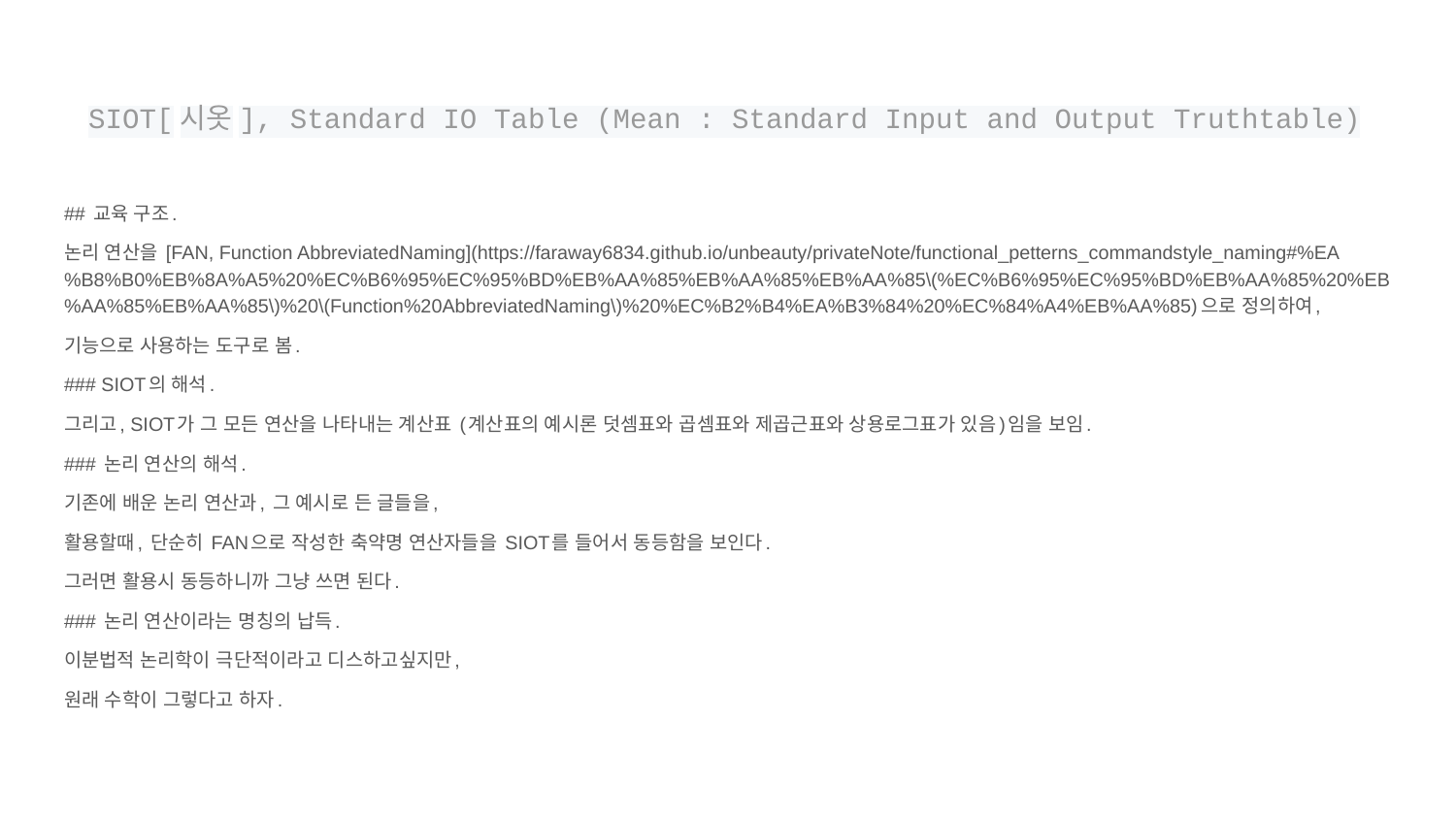

# SIOT[시옷], Standard IO Table (Mean : Standard Input and Output Truthtable)
## 교육 구조.
논리 연산을 [FAN, Function AbbreviatedNaming](https://faraway6834.github.io/unbeauty/privateNote/functional_petterns_commandstyle_naming#%EA%B8%B0%EB%8A%A5%20%EC%B6%95%EC%95%BD%EB%AA%85%EB%AA%85%EB%AA%85\(%EC%B6%95%EC%95%BD%EB%AA%85%20%EB%AA%85%EB%AA%85\)%20\(Function%20AbbreviatedNaming\)%20%EC%B2%B4%EA%B3%84%20%EC%84%A4%EB%AA%85)으로 정의하여,
기능으로 사용하는 도구로 봄.
### SIOT의 해석.
그리고, SIOT가 그 모든 연산을 나타내는 계산표 (계산표의 예시론 덧셈표와 곱셈표와 제곱근표와 상용로그표가 있음)임을 보임.
### 논리 연산의 해석.
기존에 배운 논리 연산과, 그 예시로 든 글들을,
활용할때, 단순히 FAN으로 작성한 축약명 연산자들을 SIOT를 들어서 동등함을 보인다.
그러면 활용시 동등하니까 그냥 쓰면 된다.
### 논리 연산이라는 명칭의 납득.
이분법적 논리학이 극단적이라고 디스하고싶지만,
원래 수학이 그렇다고 하자.